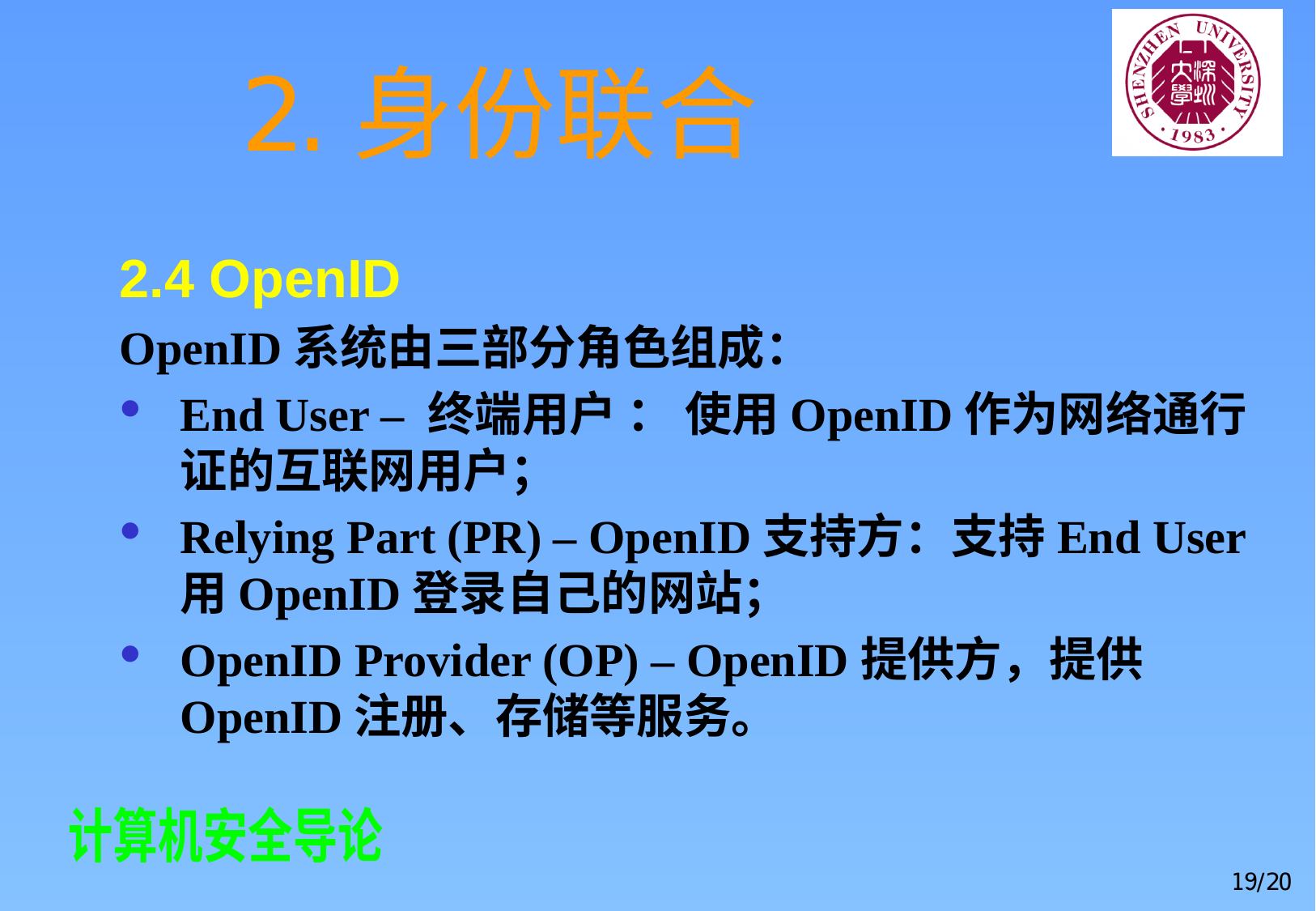

# 2.身份联合
2.4 OpenID
OpenID系统由三部分角色组成：
End User – 终端用户 ： 使用OpenID作为网络通行证的互联网用户；
Relying Part (PR) – OpenID支持方：支持End User用OpenID登录自己的网站；
OpenID Provider (OP) – OpenID提供方，提供OpenID注册、存储等服务。

19/20